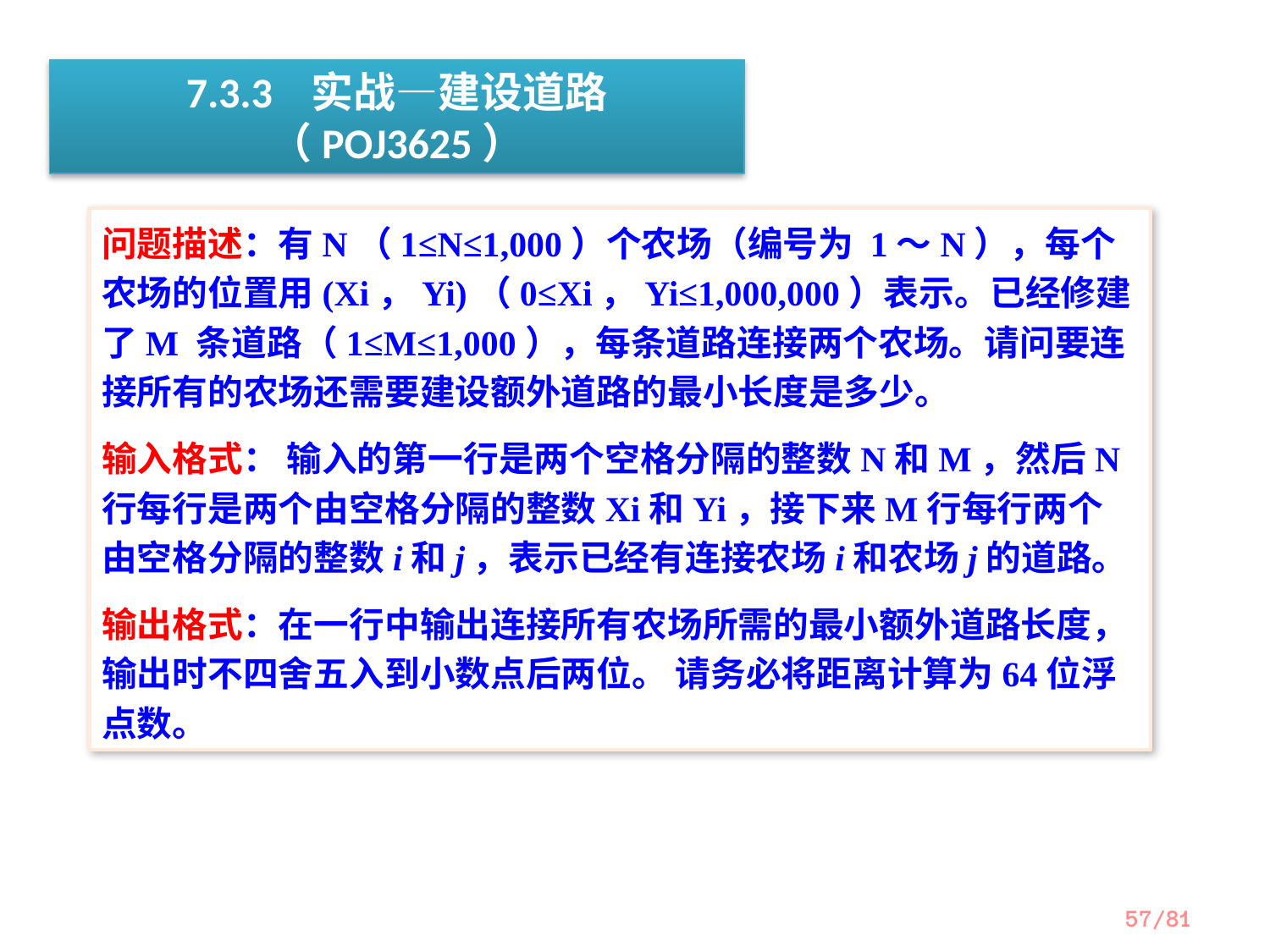

7.3.3   实战—建设道路（POJ3625）
问题描述：有N（1≤N≤1,000）个农场（编号为 1～N），每个农场的位置用(Xi，Yi)（0≤Xi，Yi≤1,000,000）表示。已经修建了M 条道路（1≤M≤1,000），每条道路连接两个农场。请问要连接所有的农场还需要建设额外道路的最小长度是多少。
输入格式： 输入的第一行是两个空格分隔的整数N和M，然后N行每行是两个由空格分隔的整数Xi和Yi，接下来M行每行两个由空格分隔的整数i和j，表示已经有连接农场i和农场j的道路。
输出格式：在一行中输出连接所有农场所需的最小额外道路长度，输出时不四舍五入到小数点后两位。 请务必将距离计算为64位浮点数。
57/81